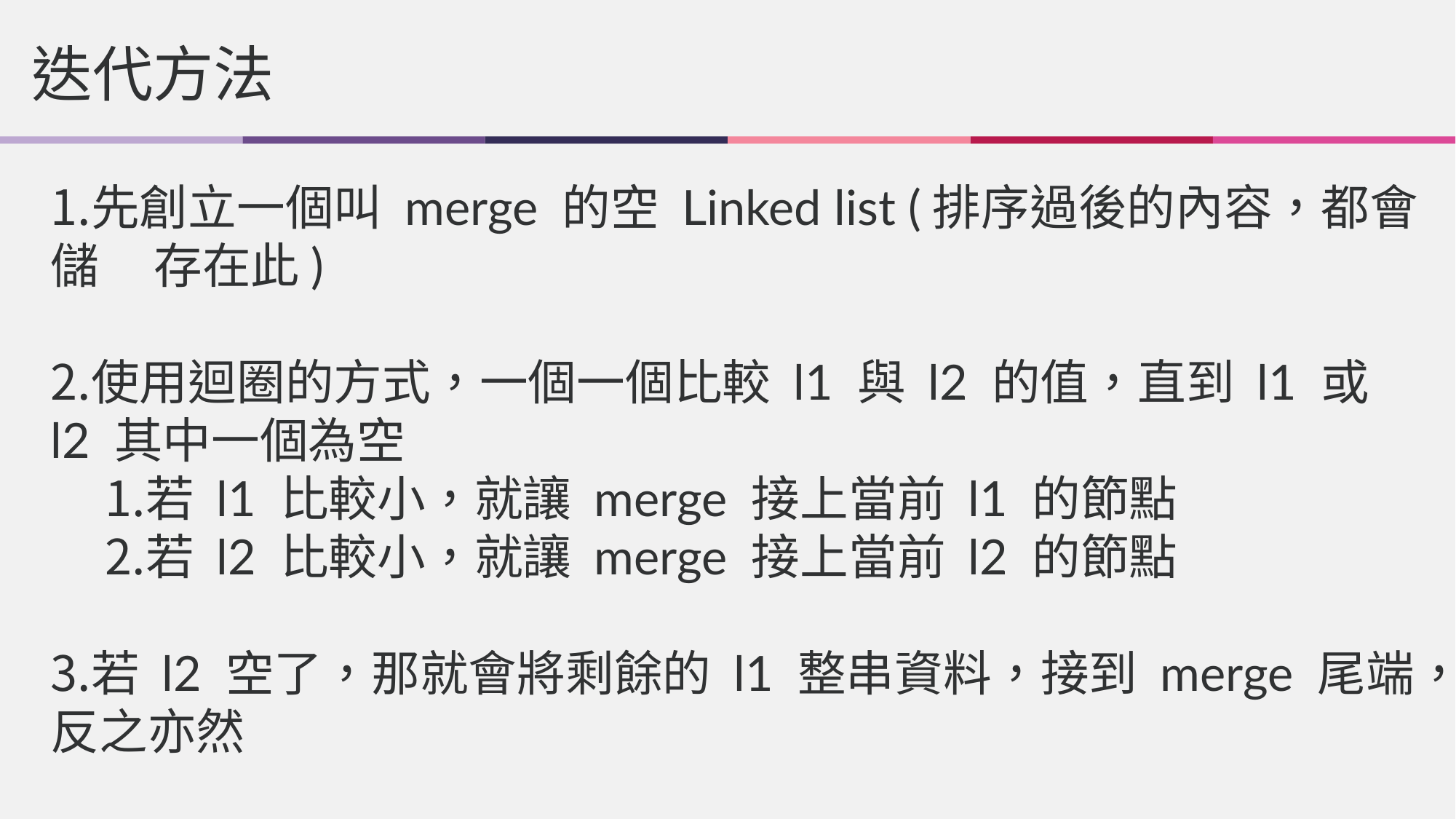

迭代方法
先創立一個叫 merge 的空 Linked list (排序過後的內容，都會儲     存在此)

使用迴圈的方式，一個一個比較 l1 與 l2 的值，直到 l1 或 l2 其中一個為空
若 l1 比較小，就讓 merge 接上當前 l1 的節點
若 l2 比較小，就讓 merge 接上當前 l2 的節點

若 l2 空了，那就會將剩餘的 l1 整串資料，接到 merge 尾端，反之亦然